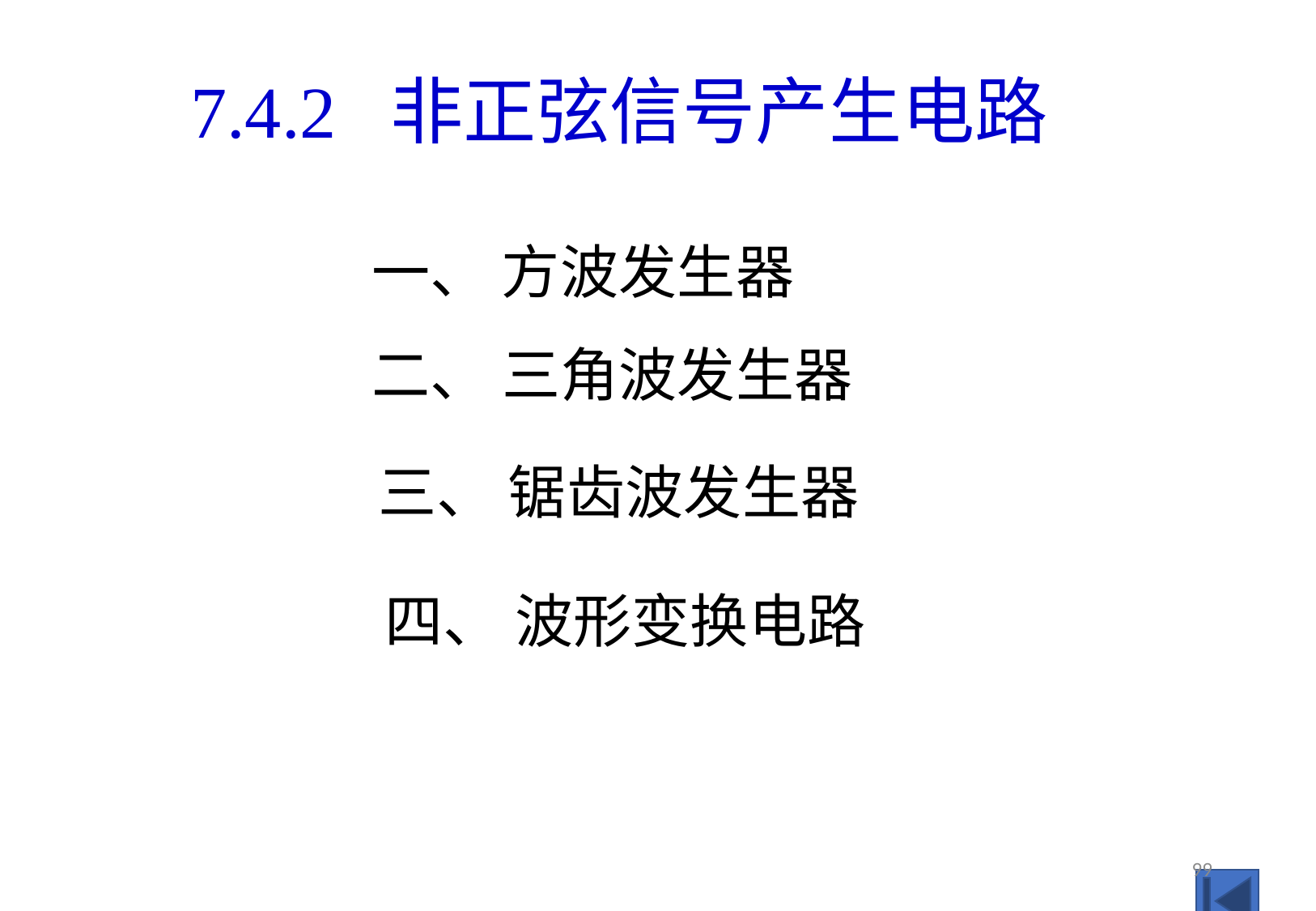

7.4.2  非正弦信号产生电路
一、 方波发生器
二、 三角波发生器
三、 锯齿波发生器
四、 波形变换电路
99